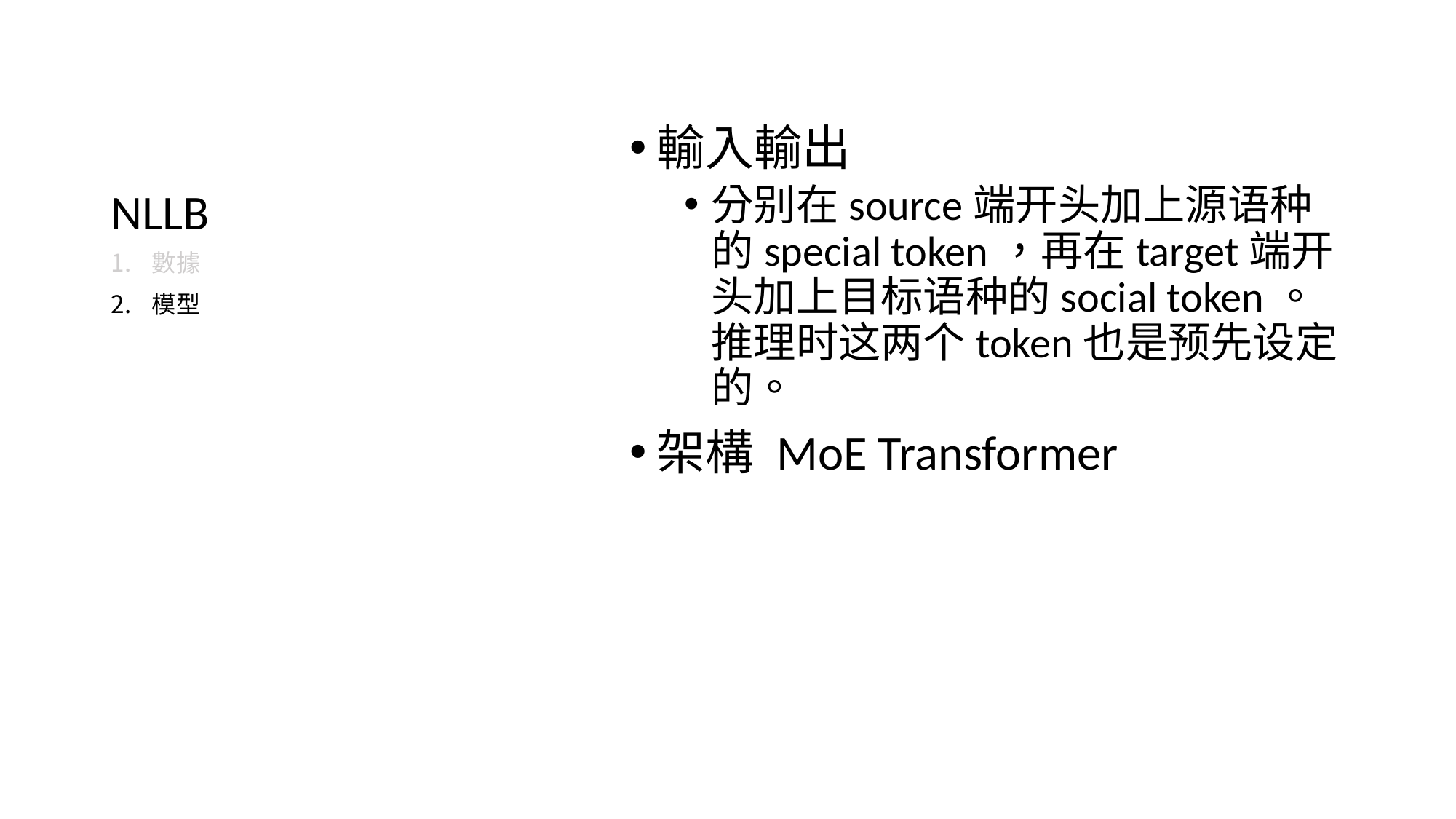

# NLLB
輸入輸出
分别在source端开头加上源语种的special token，再在target端开头加上目标语种的social token。推理时这两个token也是预先设定的。
架構 MoE Transformer
數據
模型